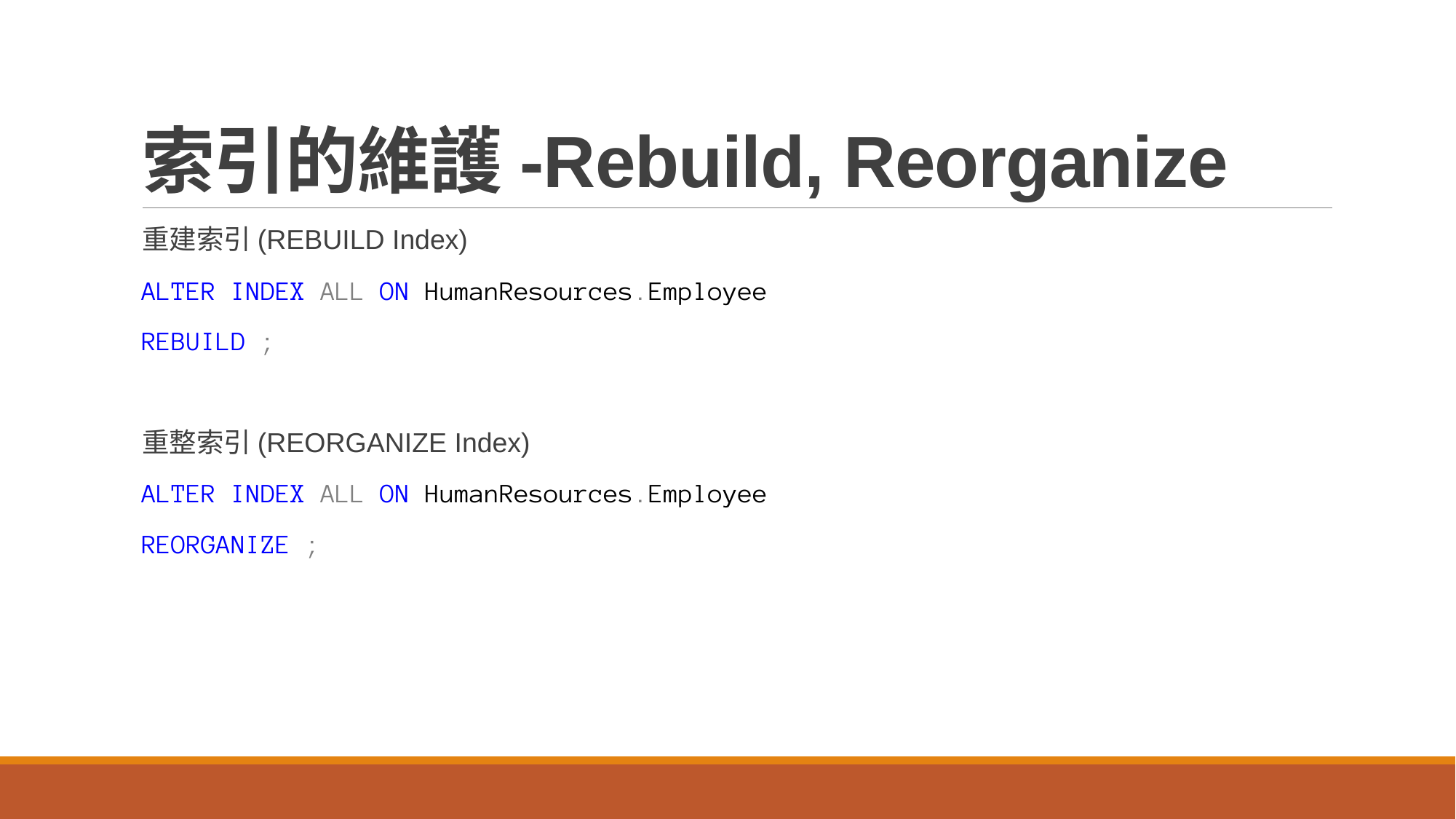

# 索引的維護-Rebuild, Reorganize
重建索引(REBUILD Index)
ALTER INDEX ALL ON HumanResources.Employee
REBUILD ;

重整索引(REORGANIZE Index)
ALTER INDEX ALL ON HumanResources.Employee
REORGANIZE ;